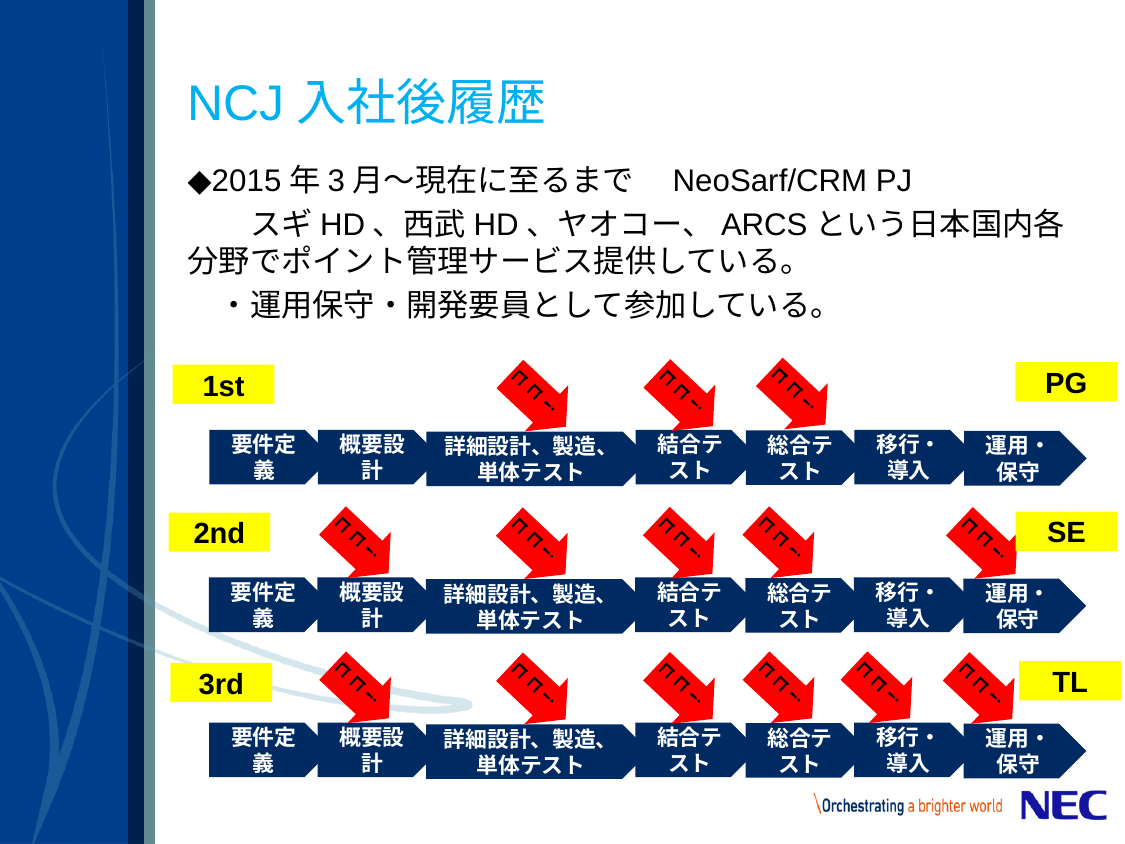

# NCJ入社後履歴
◆2015年3月～現在に至るまで　NeoSarf/CRM PJ
　　スギHD、西武HD、ヤオコー、ARCSという日本国内各分野でポイント管理サービス提供している。
　・運用保守・開発要員として参加している。

ココ！
PG
1st
ココ！
ココ！
概要設計
結合テスト
移行・導入
要件定義
総合テスト
運用・保守
詳細設計、製造、単体テスト
SE
2nd
ココ！
ココ！
ココ！
ココ！
ココ！
概要設計
結合テスト
移行・導入
要件定義
総合テスト
運用・保守
詳細設計、製造、単体テスト
ココ！
ココ！
ココ！
ココ！
ココ！
ココ！
概要設計
結合テスト
移行・導入
要件定義
総合テスト
運用・保守
詳細設計、製造、単体テスト
TL
3rd